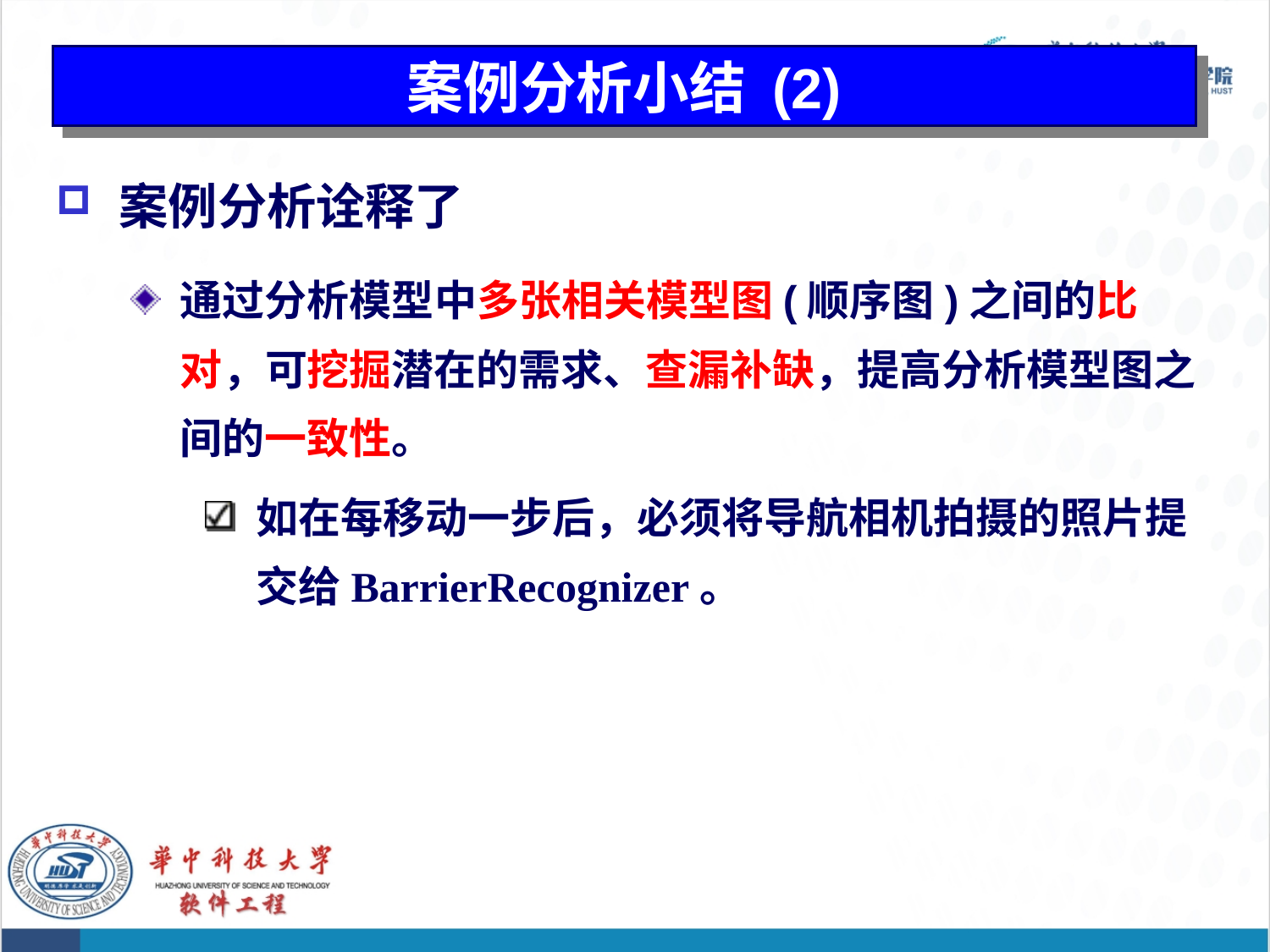

# 案例分析小结 (2)
案例分析诠释了
通过分析模型中多张相关模型图(顺序图)之间的比对，可挖掘潜在的需求、查漏补缺，提高分析模型图之间的一致性。
如在每移动一步后，必须将导航相机拍摄的照片提交给BarrierRecognizer。